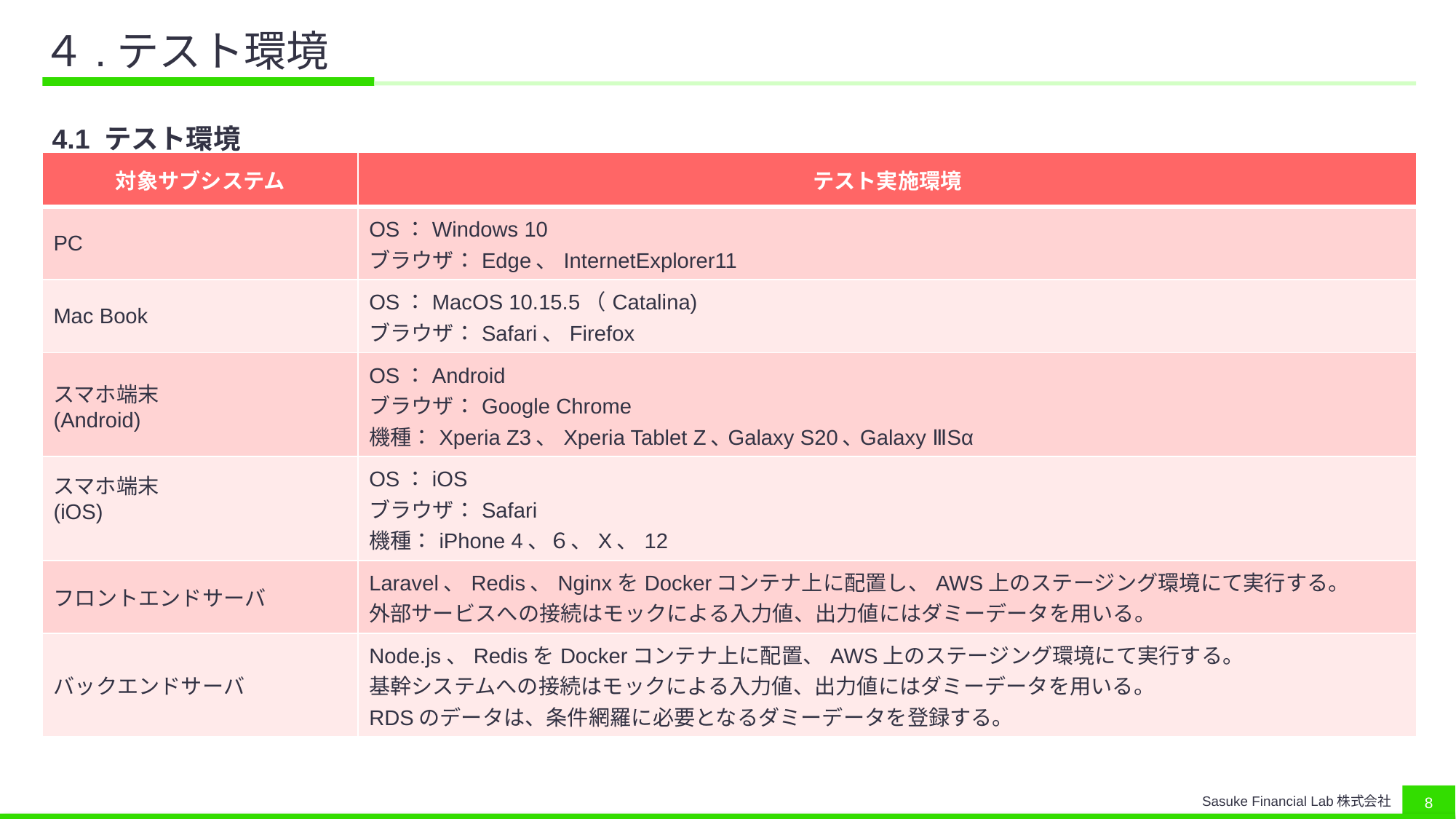

# ４.テスト環境
4.1 テスト環境
| 対象サブシステム | テスト実施環境 |
| --- | --- |
| PC | OS：Windows 10 ブラウザ：Edge、InternetExplorer11 |
| Mac Book | OS：MacOS 10.15.5（Catalina) ブラウザ：Safari、Firefox |
| スマホ端末 (Android) | OS：Android ブラウザ：Google Chrome 機種：Xperia Z3、Xperia Tablet Z､Galaxy S20､Galaxy ⅢSα |
| スマホ端末 (iOS) | OS：iOS ブラウザ：Safari 機種：iPhone 4、６、X、12 |
| フロントエンドサーバ | Laravel、Redis、NginxをDockerコンテナ上に配置し、AWS上のステージング環境にて実行する。 外部サービスへの接続はモックによる入力値、出力値にはダミーデータを用いる。 |
| バックエンドサーバ | Node.js、RedisをDockerコンテナ上に配置、AWS上のステージング環境にて実行する。 基幹システムへの接続はモックによる入力値、出力値にはダミーデータを用いる。 RDSのデータは、条件網羅に必要となるダミーデータを登録する。 |
8
Sasuke Financial Lab株式会社